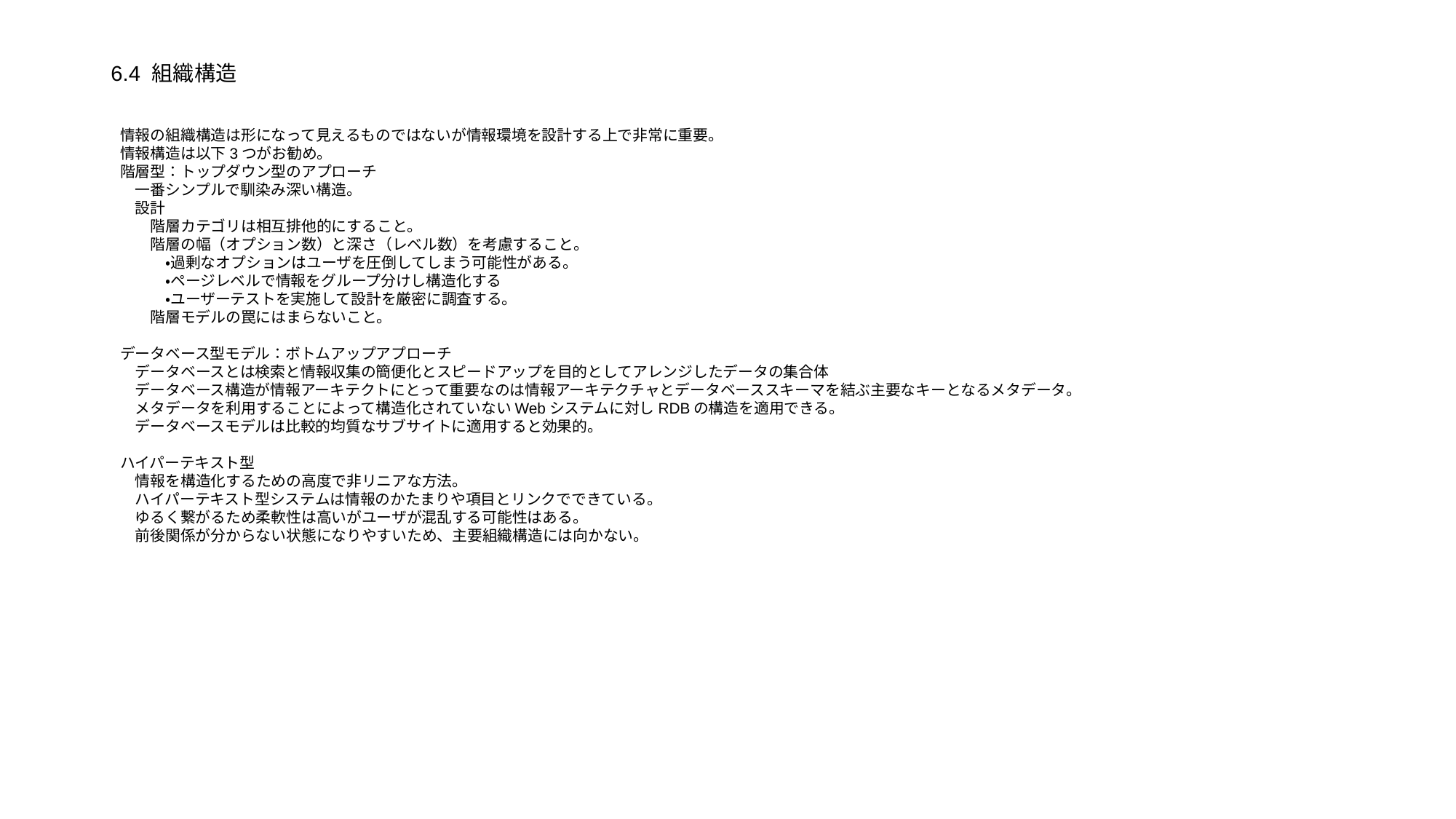

# 6.4 組織構造
情報の組織構造は形になって見えるものではないが情報環境を設計する上で非常に重要。
情報構造は以下3つがお勧め。
階層型：トップダウン型のアプローチ
　一番シンプルで馴染み深い構造。
　設計
　　階層カテゴリは相互排他的にすること。
　　階層の幅（オプション数）と深さ（レベル数）を考慮すること。
　　　・過剰なオプションはユーザを圧倒してしまう可能性がある。
　　　・ページレベルで情報をグループ分けし構造化する
　　　・ユーザーテストを実施して設計を厳密に調査する。
　　階層モデルの罠にはまらないこと。

データベース型モデル：ボトムアップアプローチ
　データベースとは検索と情報収集の簡便化とスピードアップを目的としてアレンジしたデータの集合体
　データベース構造が情報アーキテクトにとって重要なのは情報アーキテクチャとデータベーススキーマを結ぶ主要なキーとなるメタデータ。
　メタデータを利用することによって構造化されていないWebシステムに対しRDBの構造を適用できる。
　データベースモデルは比較的均質なサブサイトに適用すると効果的。

ハイパーテキスト型
　情報を構造化するための高度で非リニアな方法。
　ハイパーテキスト型システムは情報のかたまりや項目とリンクでできている。
　ゆるく繋がるため柔軟性は高いがユーザが混乱する可能性はある。
　前後関係が分からない状態になりやすいため、主要組織構造には向かない。